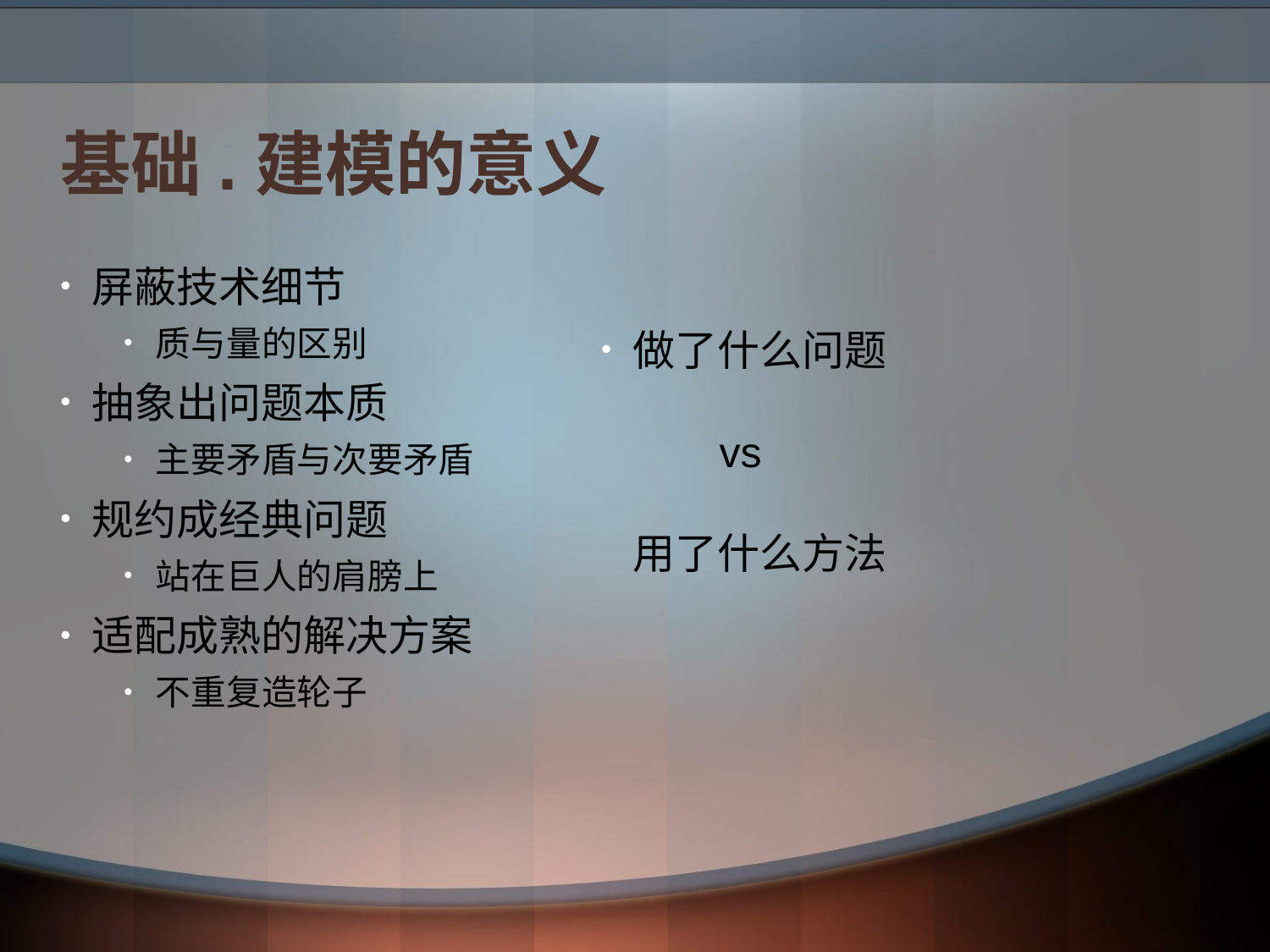

# 基础.建模的意义
屏蔽技术细节
质与量的区别
抽象出问题本质
主要矛盾与次要矛盾
规约成经典问题
站在巨人的肩膀上
适配成熟的解决方案
不重复造轮子

做了什么问题
        vs
用了什么方法